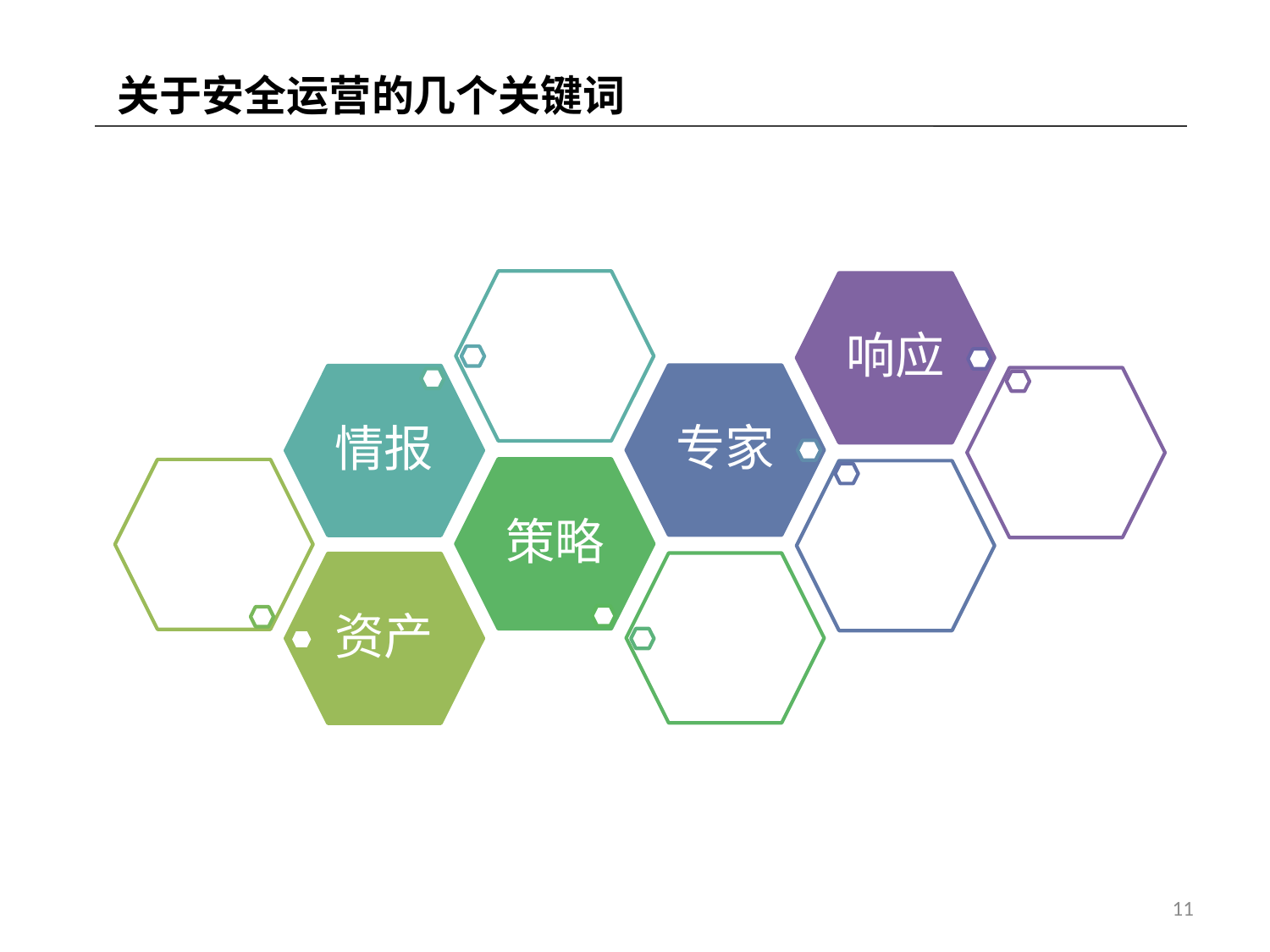

关于安全运营的几个关键词

资产
策略
情报
专家
响应
11